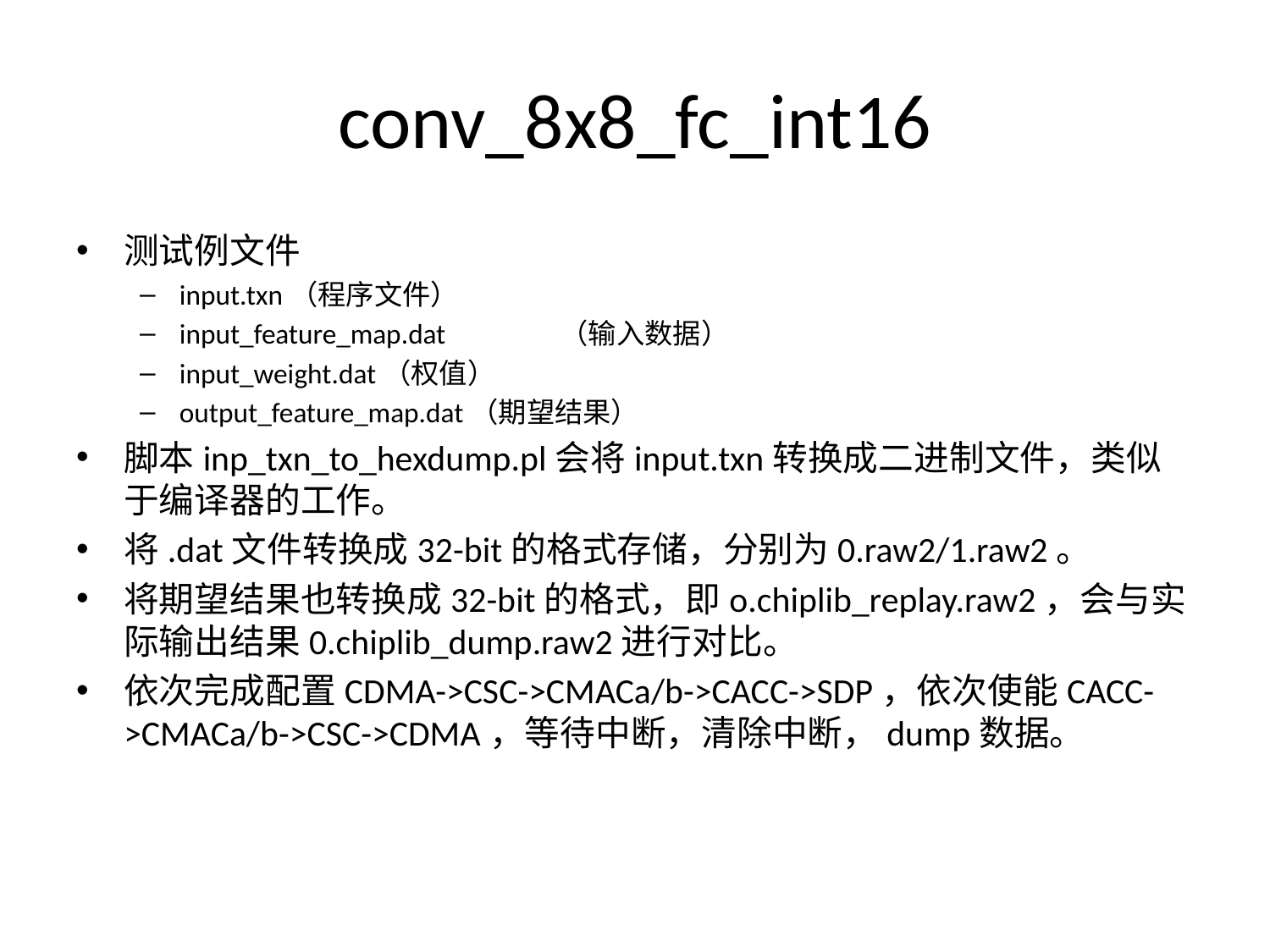

# conv_8x8_fc_int16
测试例文件
input.txn（程序文件）
input_feature_map.dat	（输入数据）
input_weight.dat（权值）
output_feature_map.dat（期望结果）
脚本inp_txn_to_hexdump.pl会将input.txn转换成二进制文件，类似于编译器的工作。
将.dat文件转换成32-bit的格式存储，分别为0.raw2/1.raw2。
将期望结果也转换成32-bit的格式，即o.chiplib_replay.raw2，会与实际输出结果0.chiplib_dump.raw2进行对比。
依次完成配置CDMA->CSC->CMACa/b->CACC->SDP，依次使能CACC->CMACa/b->CSC->CDMA，等待中断，清除中断，dump数据。